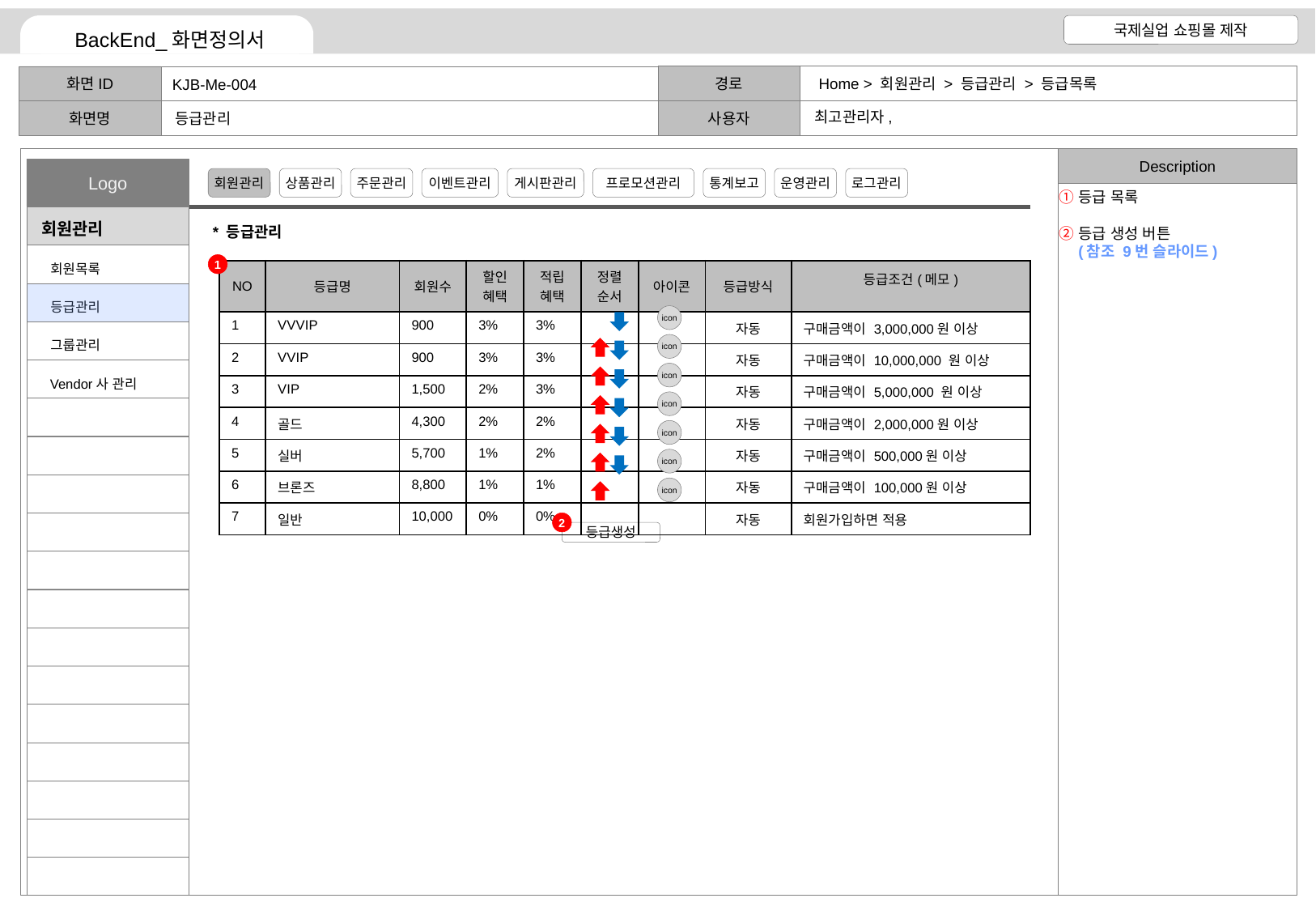

Home > 회원관리 > 등급관리 > 등급목록
KJB-Me-004
최고관리자,
등급관리
등급 목록

등급 생성 버튼
(참조 9번 슬라이드)

* 등급관리
1
| NO | 등급명 | 회원수 | 할인 혜택 | 적립 혜택 | 정렬 순서 | 아이콘 | 등급방식 | 등급조건(메모) |
| --- | --- | --- | --- | --- | --- | --- | --- | --- |
| 1 | VVVIP | 900 | 3% | 3% |  |  | 자동 | 구매금액이 3,000,000원 이상 |
| 2 | VVIP | 900 | 3% | 3% |  |  | 자동 | 구매금액이 10,000,000 원 이상 |
| 3 | VIP | 1,500 | 2% | 3% |  |  | 자동 | 구매금액이 5,000,000 원 이상 |
| 4 | 골드 | 4,300 | 2% | 2% |  |  | 자동 | 구매금액이 2,000,000원 이상 |
| 5 | 실버 | 5,700 | 1% | 2% |  |  | 자동 | 구매금액이 500,000원 이상 |
| 6 | 브론즈 | 8,800 | 1% | 1% |  |  | 자동 | 구매금액이 100,000원 이상 |
| 7 | 일반 | 10,000 | 0% | 0% |  |  | 자동 | 회원가입하면 적용 |

icon

icon

icon

icon

icon

icon

icon

2
등급생성